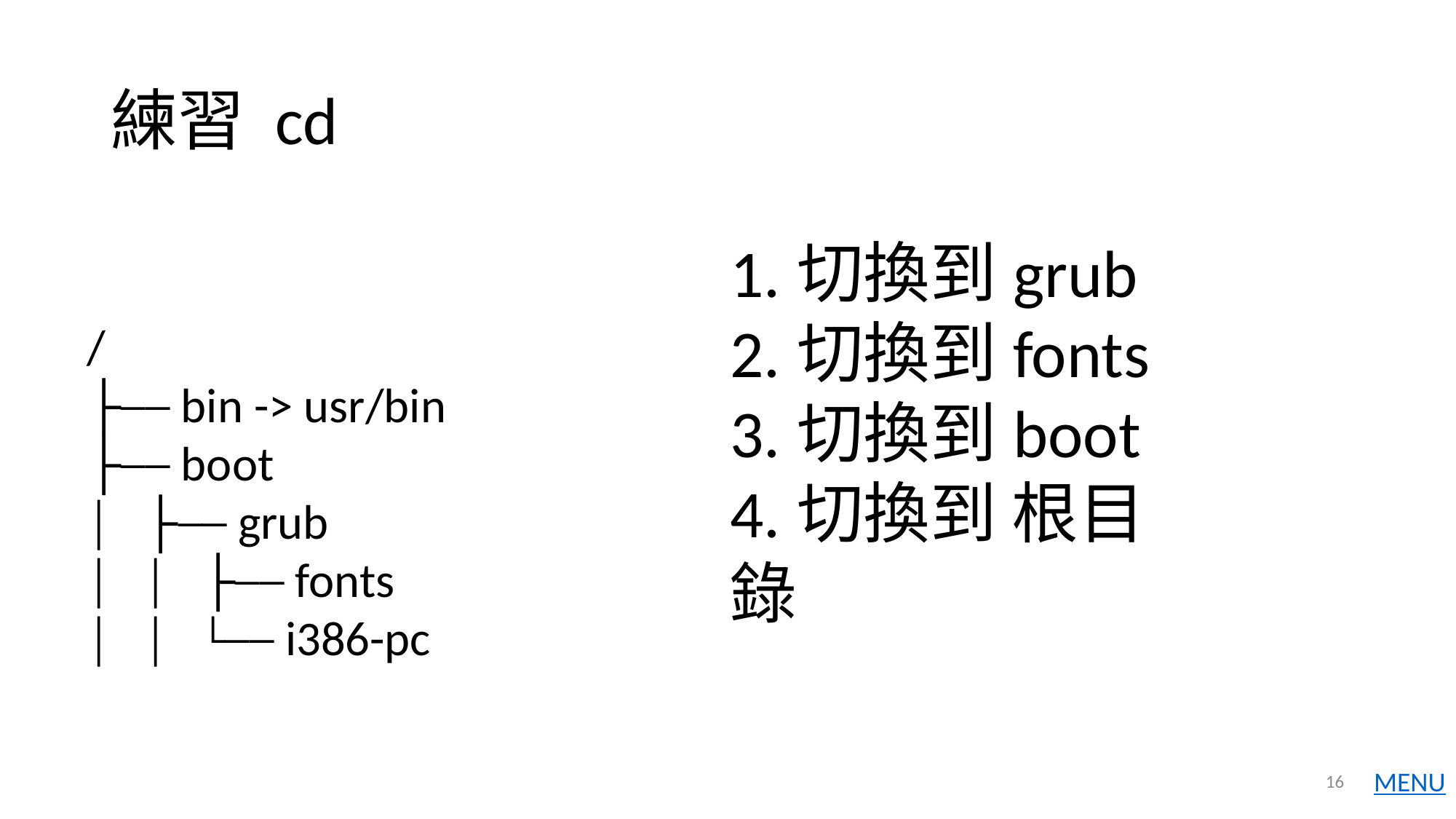

# 練習 cd
1.切換到grub
2.切換到fonts
3.切換到boot
4.切換到 根目錄

/
├── bin -> usr/bin
├── boot
│   ├── grub
│   │   ├── fonts
│   │   └── i386-pc
16